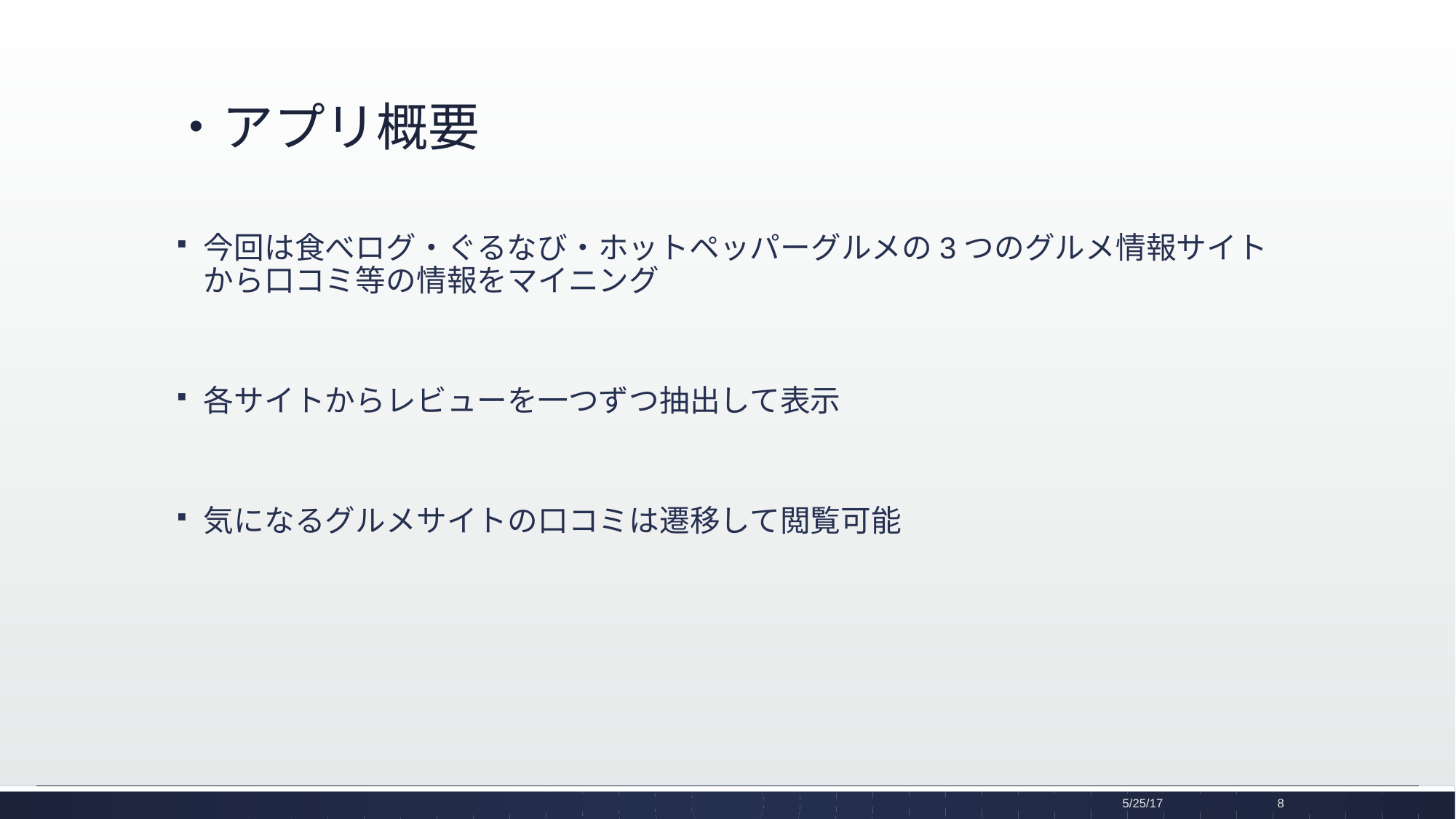

# ・アプリ概要
今回は食べログ・ぐるなび・ホットペッパーグルメの3つのグルメ情報サイトから口コミ等の情報をマイニング

各サイトからレビューを一つずつ抽出して表示

気になるグルメサイトの口コミは遷移して閲覧可能

5/25/17
8